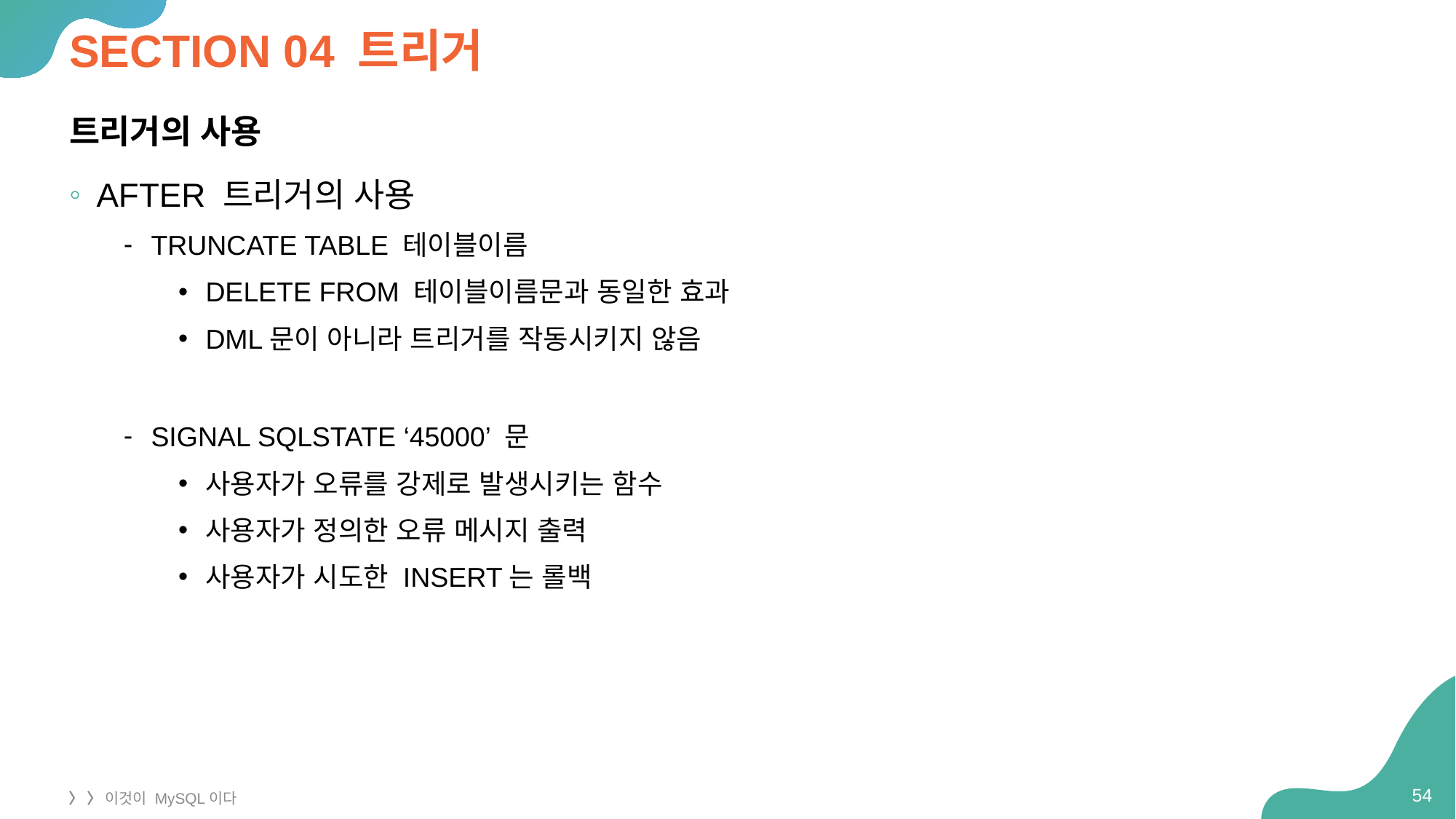

# SECTION 04 트리거
트리거의 사용
AFTER 트리거의 사용
TRUNCATE TABLE 테이블이름
DELETE FROM 테이블이름문과 동일한 효과
DML문이 아니라 트리거를 작동시키지 않음

SIGNAL SQLSTATE ‘45000’ 문
사용자가 오류를 강제로 발생시키는 함수
사용자가 정의한 오류 메시지 출력
사용자가 시도한 INSERT는 롤백
54
〉 〉 이것이 MySQL이다